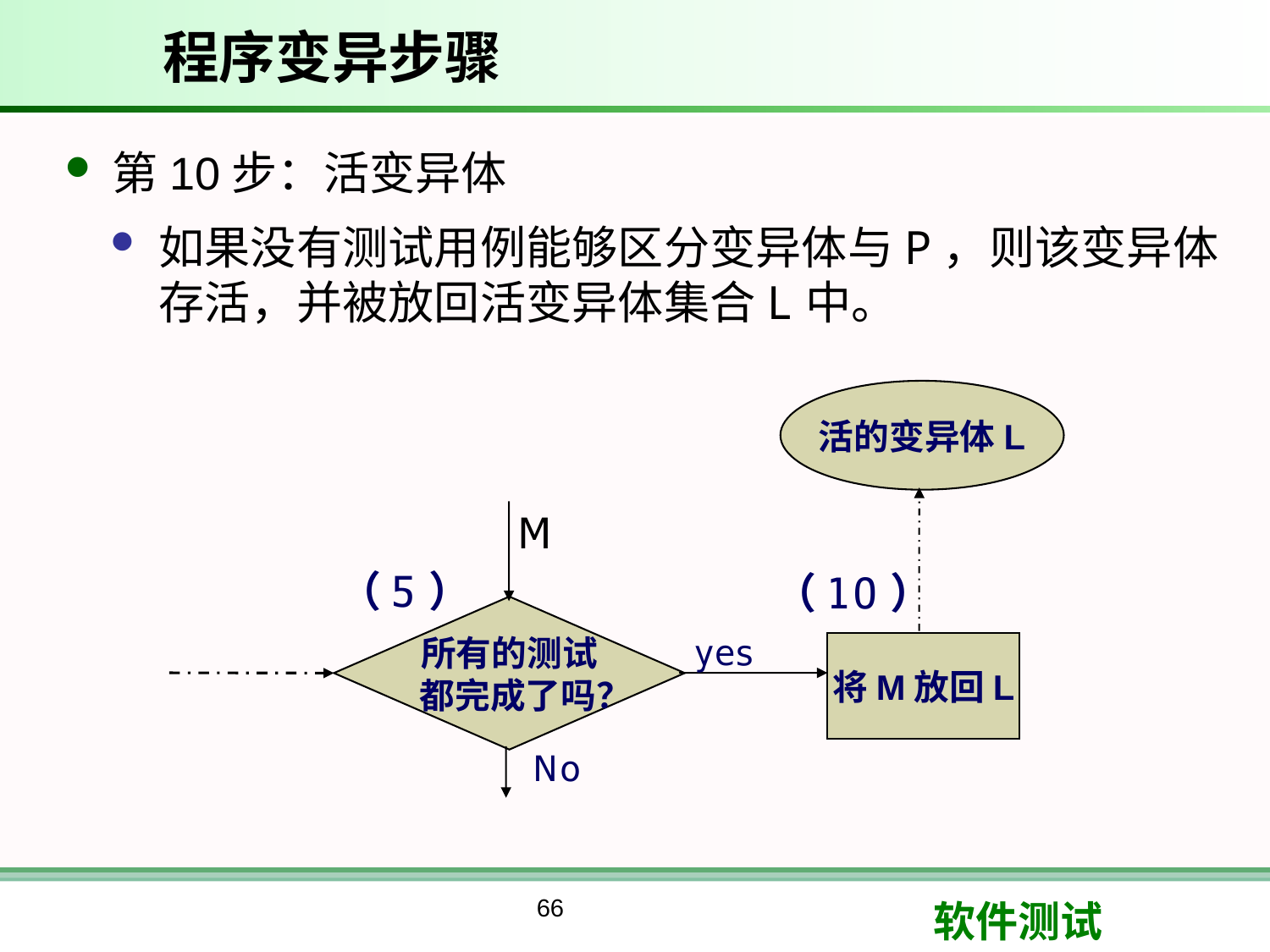

# 程序变异步骤
第10步：活变异体
如果没有测试用例能够区分变异体与P，则该变异体存活，并被放回活变异体集合L中。

活的变异体L

M

（5）
（10）
所有的测试
   都完成了吗？
yes
将M放回L

No

66